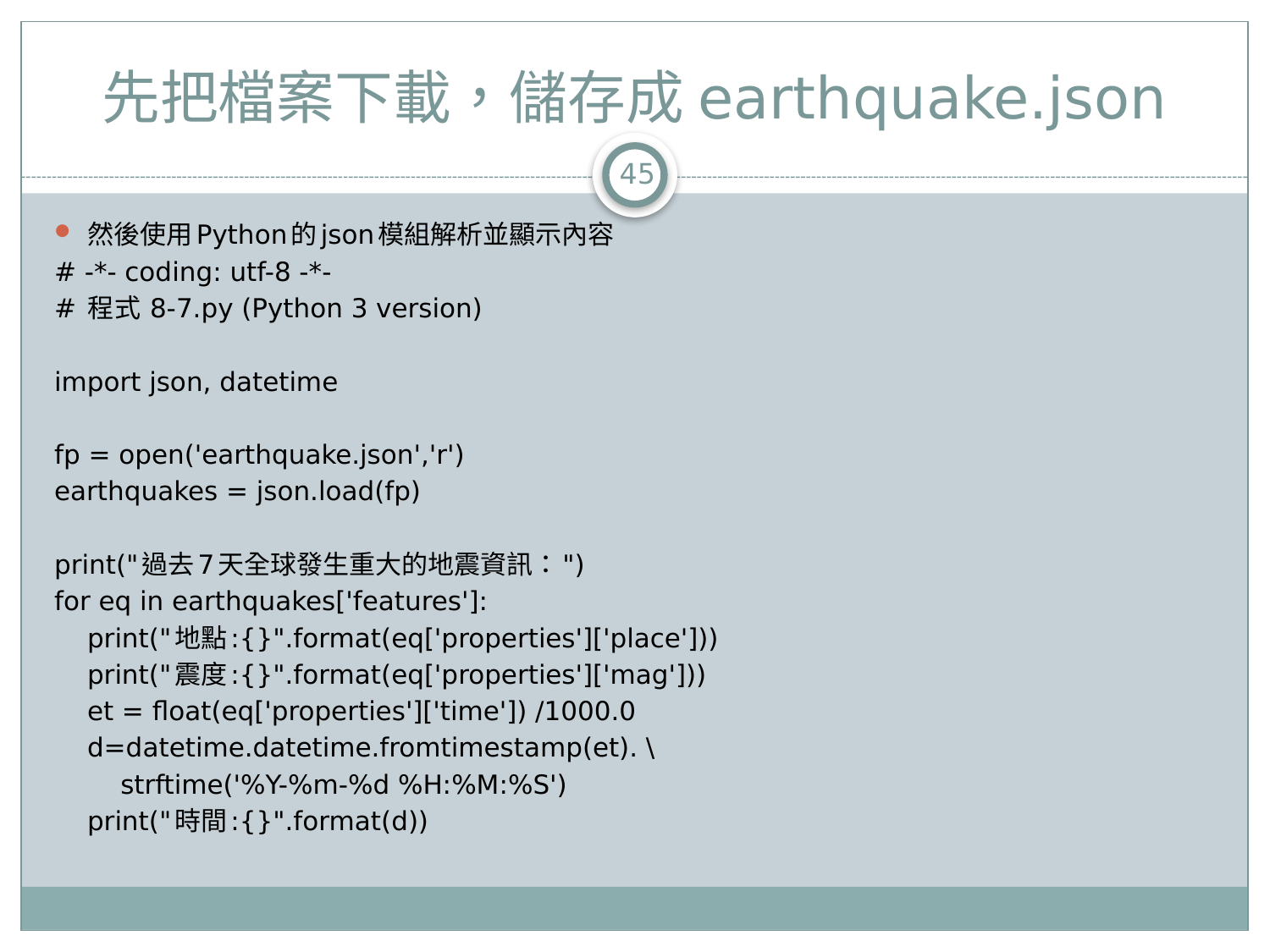

# 先把檔案下載，儲存成earthquake.json
45
然後使用Python的json模組解析並顯示內容
# -*- coding: utf-8 -*-
# 程式 8-7.py (Python 3 version)

import json, datetime

fp = open('earthquake.json','r')
earthquakes = json.load(fp)

print("過去7天全球發生重大的地震資訊：")
for eq in earthquakes['features']:
    print("地點:{}".format(eq['properties']['place']))
    print("震度:{}".format(eq['properties']['mag']))
    et = float(eq['properties']['time']) /1000.0
    d=datetime.datetime.fromtimestamp(et). \
        strftime('%Y-%m-%d %H:%M:%S')
    print("時間:{}".format(d))